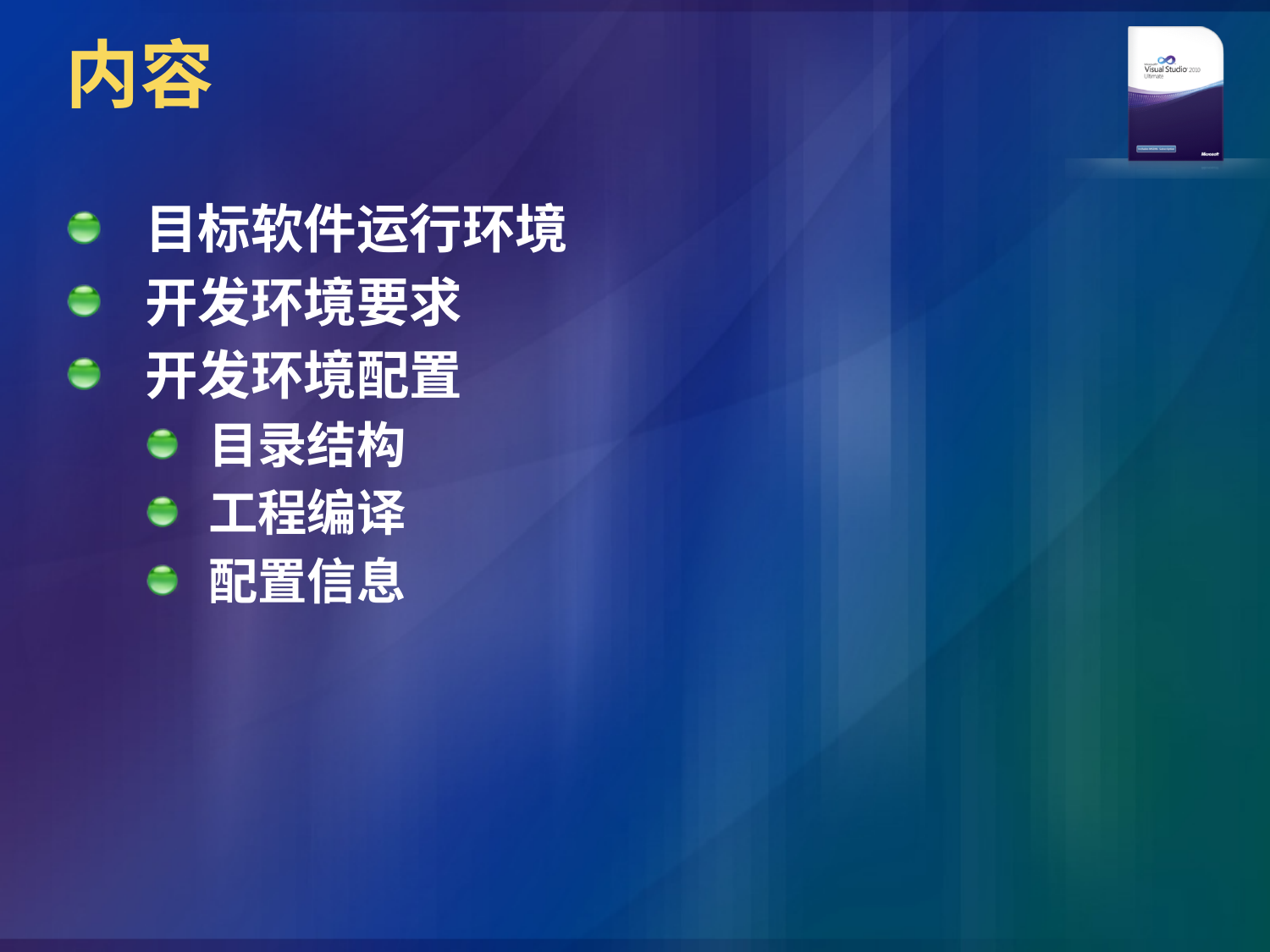

# 内容
目标软件运行环境
开发环境要求
开发环境配置
目录结构
工程编译
配置信息